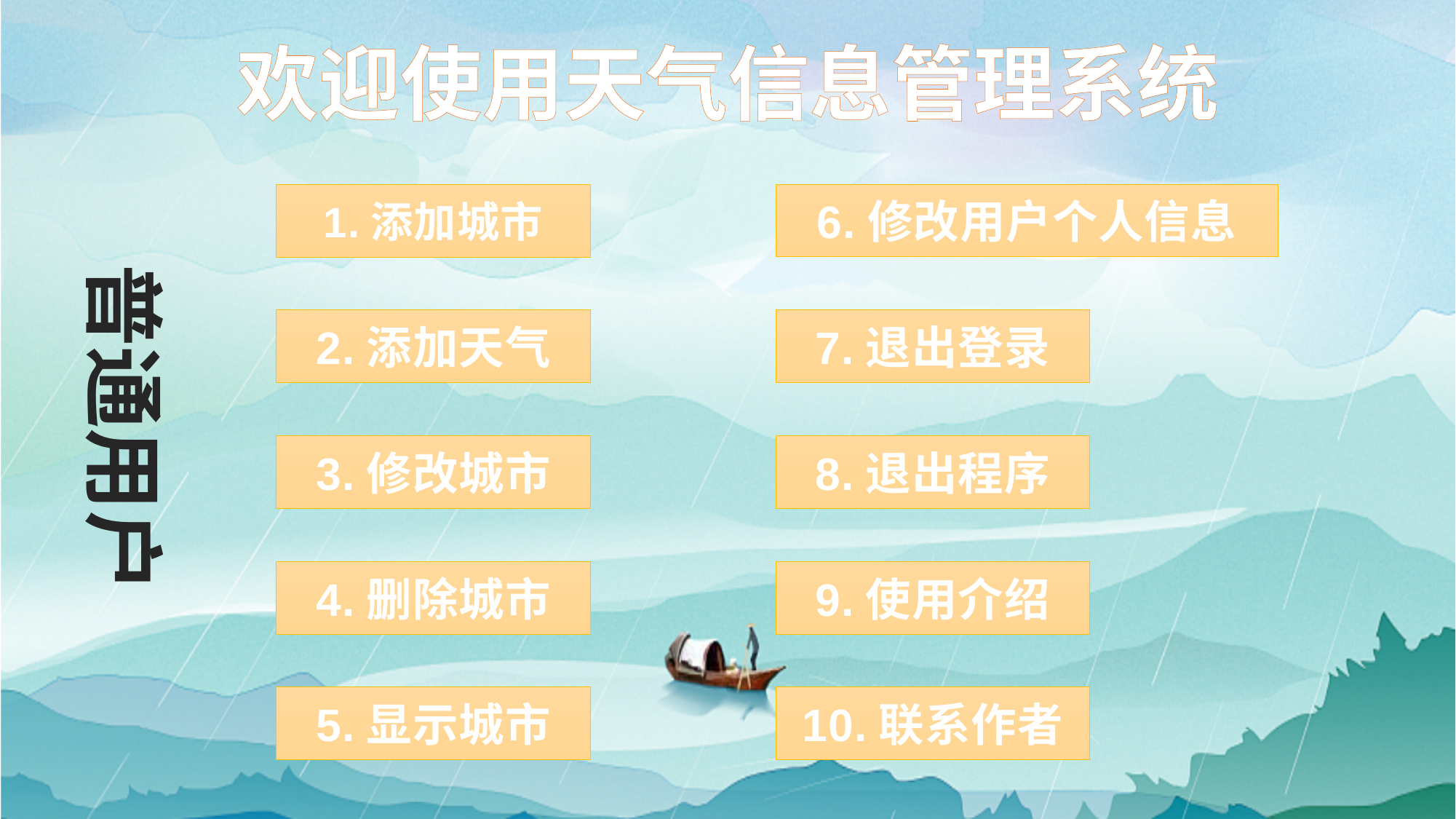

欢迎使用天气信息管理系统
1.添加城市
6.修改用户个人信息
普通用户
7.退出登录
2.添加天气
8.退出程序
3.修改城市
4.删除城市
9.使用介绍
5.显示城市
10.联系作者